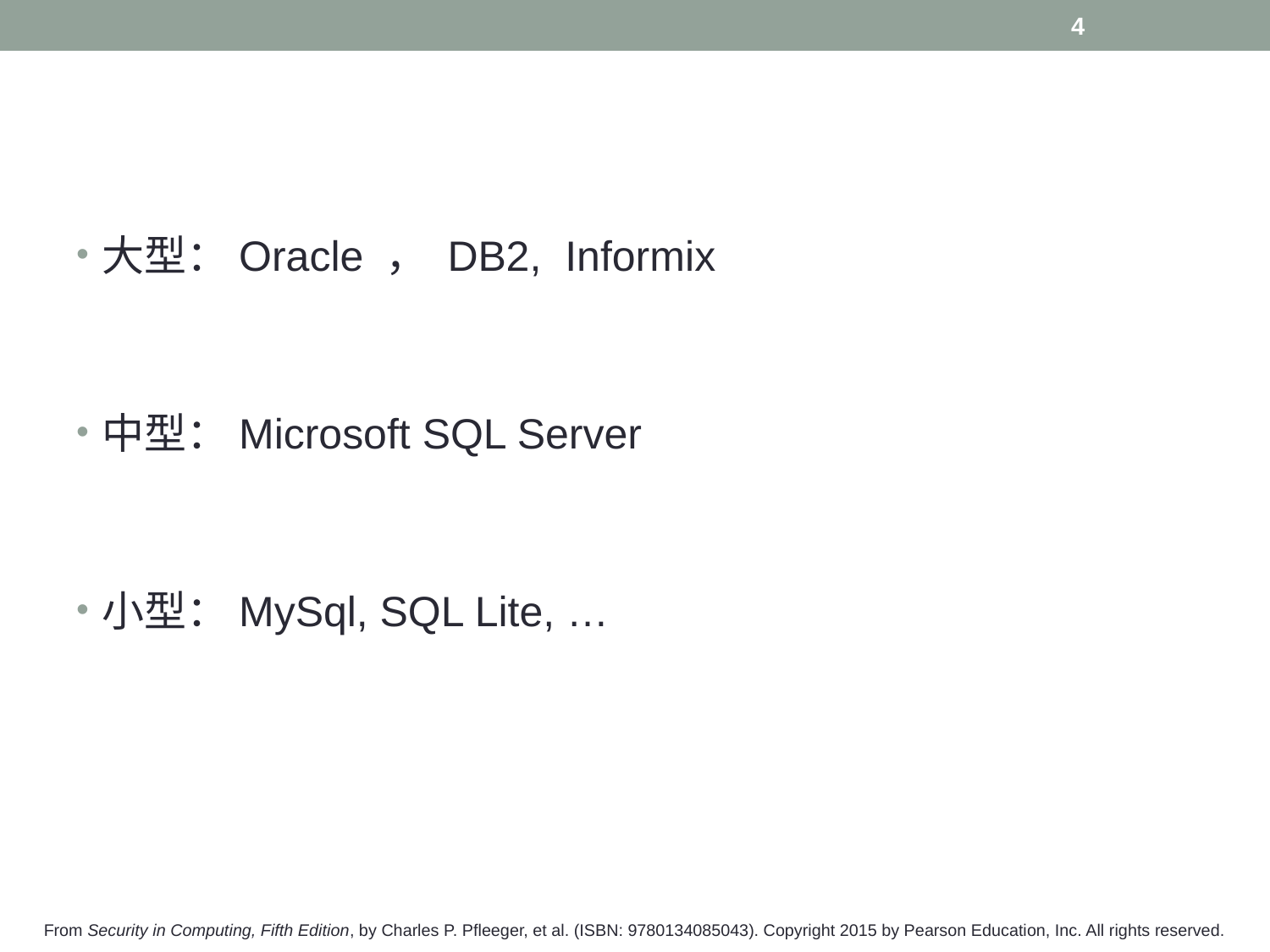

4
#
大型：Oracle ， DB2,  Informix

中型：Microsoft SQL Server

小型：MySql, SQL Lite, …
From Security in Computing, Fifth Edition, by Charles P. Pfleeger, et al. (ISBN: 9780134085043). Copyright 2015 by Pearson Education, Inc. All rights reserved.